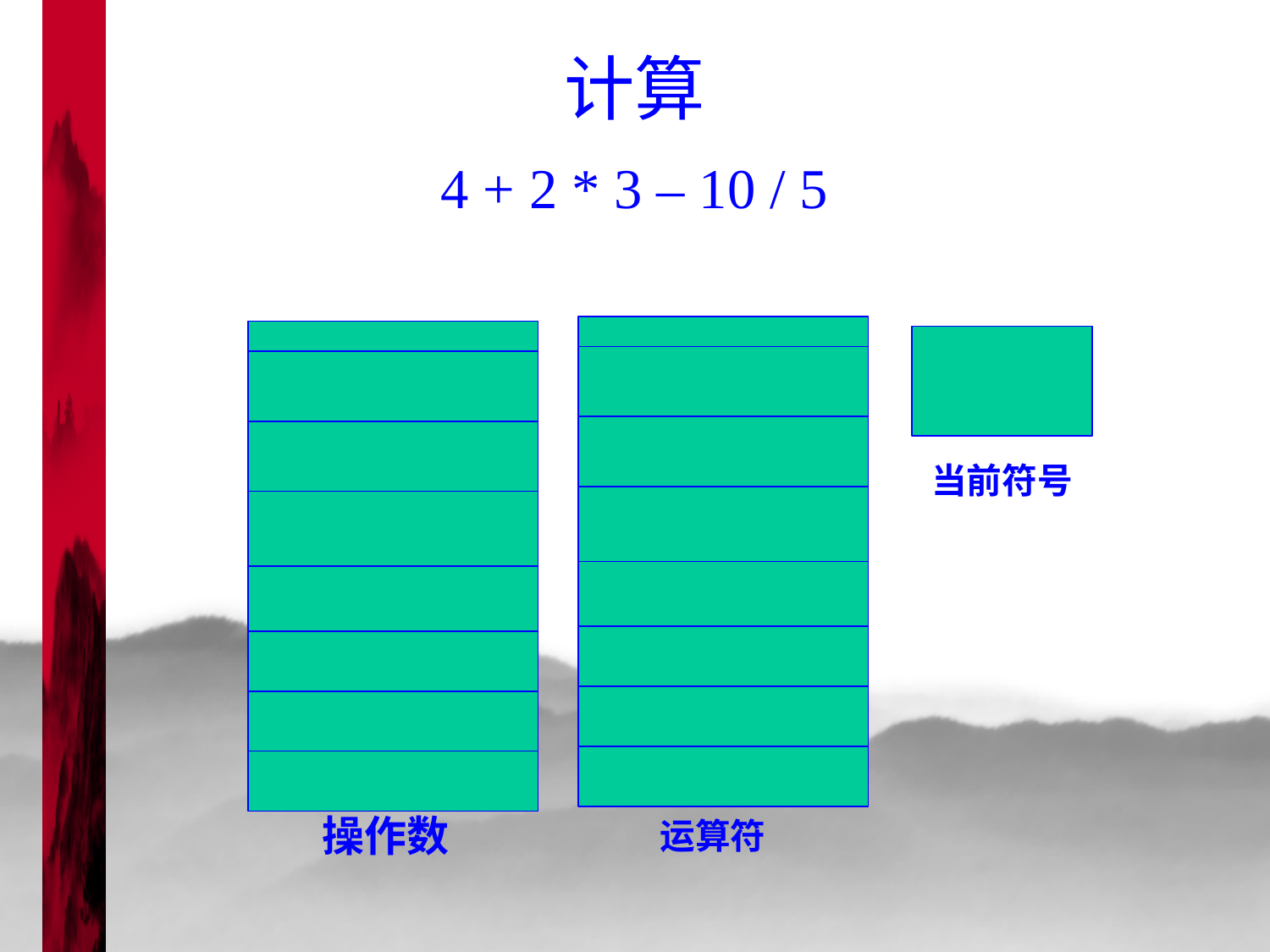

# 计算
4 + 2 * 3 – 10 / 5

当前符号
操作数
运算符